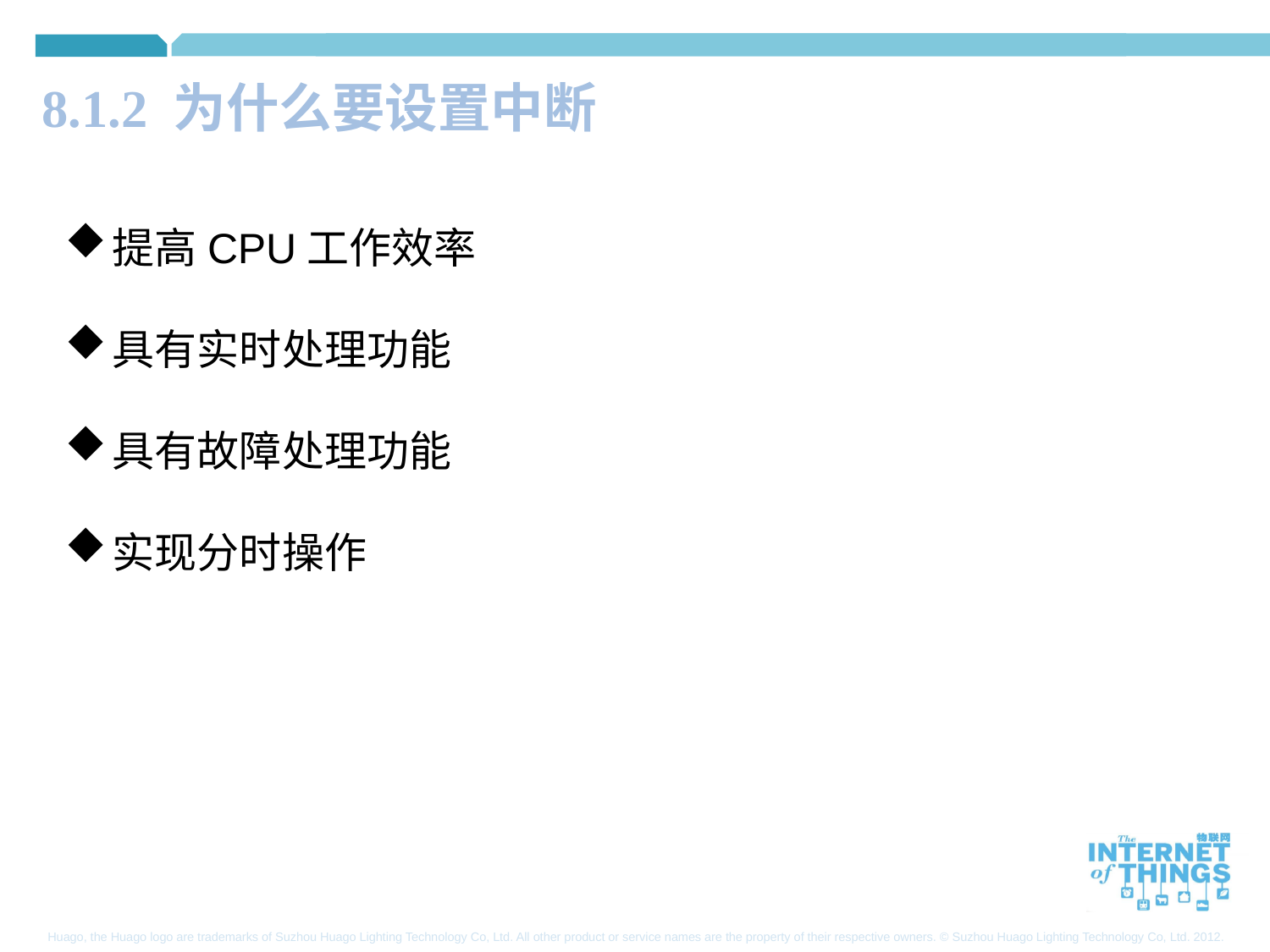

8.1.2 为什么要设置中断
提高CPU工作效率

具有实时处理功能

具有故障处理功能

实现分时操作